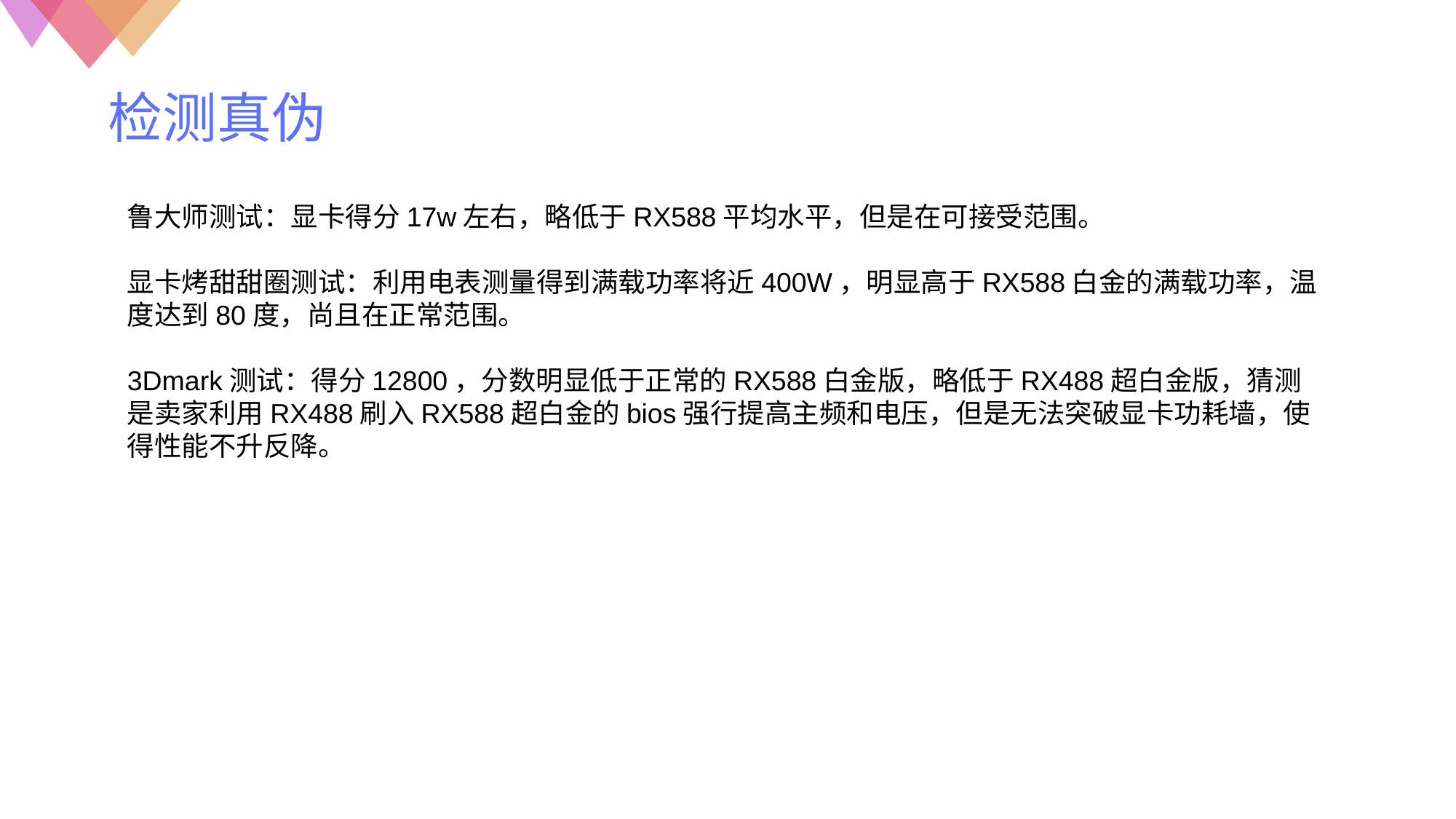

检测真伪
鲁大师测试：显卡得分17w左右，略低于RX588平均水平，但是在可接受范围。

显卡烤甜甜圈测试：利用电表测量得到满载功率将近400W，明显高于RX588白金的满载功率，温度达到80度，尚且在正常范围。

3Dmark测试：得分12800，分数明显低于正常的RX588白金版，略低于RX488超白金版，猜测是卖家利用RX488刷入RX588超白金的bios强行提高主频和电压，但是无法突破显卡功耗墙，使得性能不升反降。